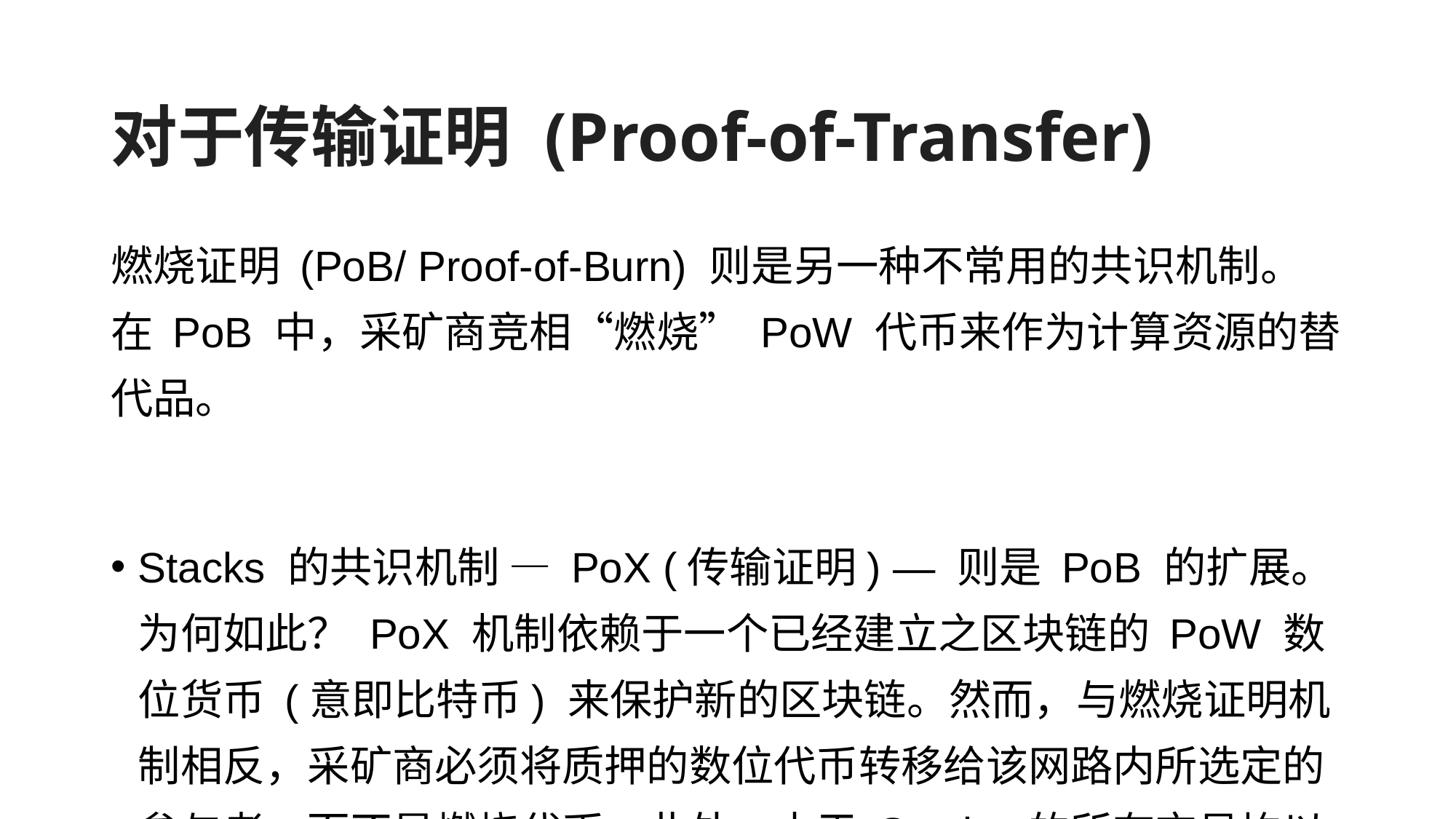

# 对于传输证明 (Proof-of-Transfer)
燃烧证明 (PoB/ Proof-of-Burn) 则是另一种不常用的共识机制。在 PoB 中，采矿商竞相“燃烧” PoW 代币来作为计算资源的替代品。

Stacks 的共识机制 — PoX (传输证明) — 则是 PoB 的扩展。为何如此？ PoX 机制依赖于一个已经建立之区块链的 PoW 数位货币 (意即比特币) 来保护新的区块链。然而，与燃烧证明机制相反，采矿商必须将质押的数位代币转移给该网路内所选定的参与者，而不是燃烧代币。此外，由于 Stacks 的所有交易均以比特币来结算，用户们可以享受比特币所提供的安全性。